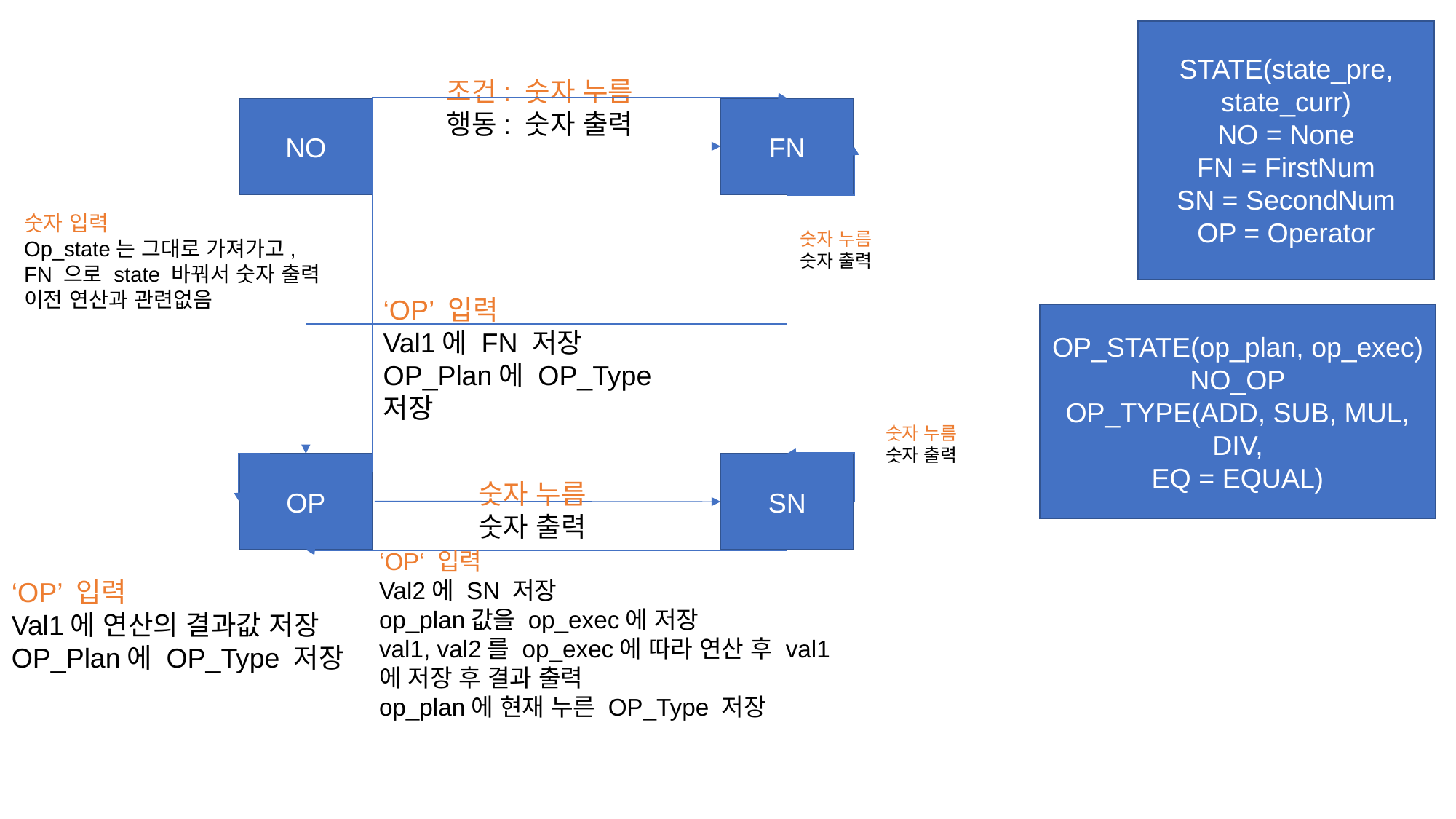

STATE(state_pre, state_curr)
NO = None
FN = FirstNum
SN = SecondNum
OP = Operator
조건: 숫자 누름
행동: 숫자 출력
FN
NO
숫자 입력
Op_state는 그대로 가져가고,
FN 으로 state 바꿔서 숫자 출력
이전 연산과 관련없음
숫자 누름
숫자 출력
‘OP’ 입력
Val1에 FN 저장
OP_Plan에 OP_Type 저장
OP_STATE(op_plan, op_exec)
NO_OP
OP_TYPE(ADD, SUB, MUL, DIV,
EQ = EQUAL)
숫자 누름
숫자 출력
OP
SN
숫자 누름
숫자 출력
‘OP‘ 입력
Val2에 SN 저장
op_plan값을 op_exec에 저장
val1, val2를 op_exec에 따라 연산 후 val1에 저장 후 결과 출력
op_plan에 현재 누른 OP_Type 저장
‘OP’ 입력
Val1에 연산의 결과값 저장
OP_Plan에 OP_Type 저장